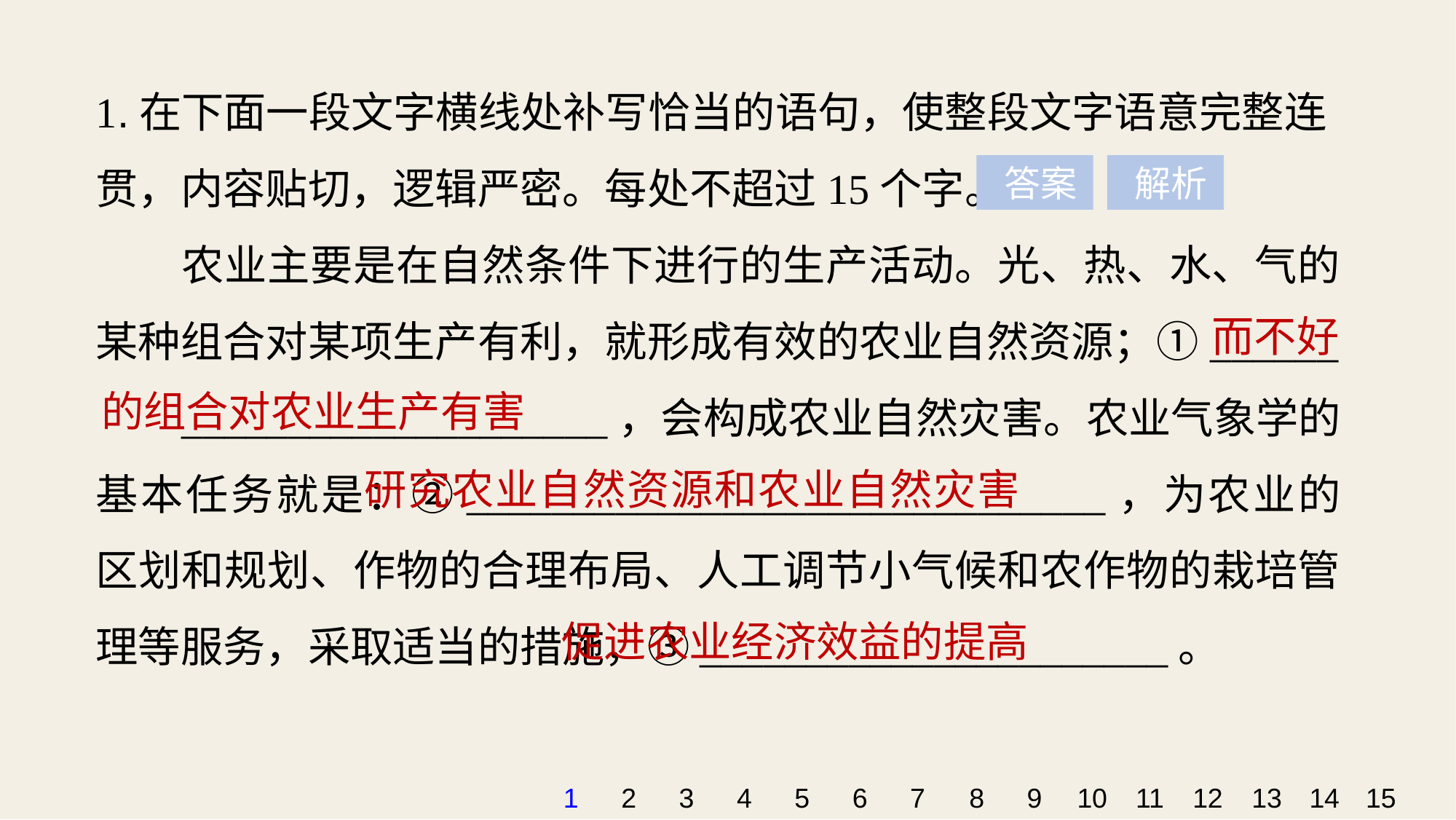

1.在下面一段文字横线处补写恰当的语句，使整段文字语意完整连贯，内容贴切，逻辑严密。每处不超过15个字。
农业主要是在自然条件下进行的生产活动。光、热、水、气的某种组合对某项生产有利，就形成有效的农业自然资源；①______
____________________，会构成农业自然灾害。农业气象学的基本任务就是：②______________________________，为农业的区划和规划、作物的合理布局、人工调节小气候和农作物的栽培管理等服务，采取适当的措施，③______________________。
 答案
 解析
而不好
的组合对农业生产有害
研究农业自然资源和农业自然灾害
促进农业经济效益的提高
1
2
3
4
5
6
7
8
9
10
11
12
13
14
15